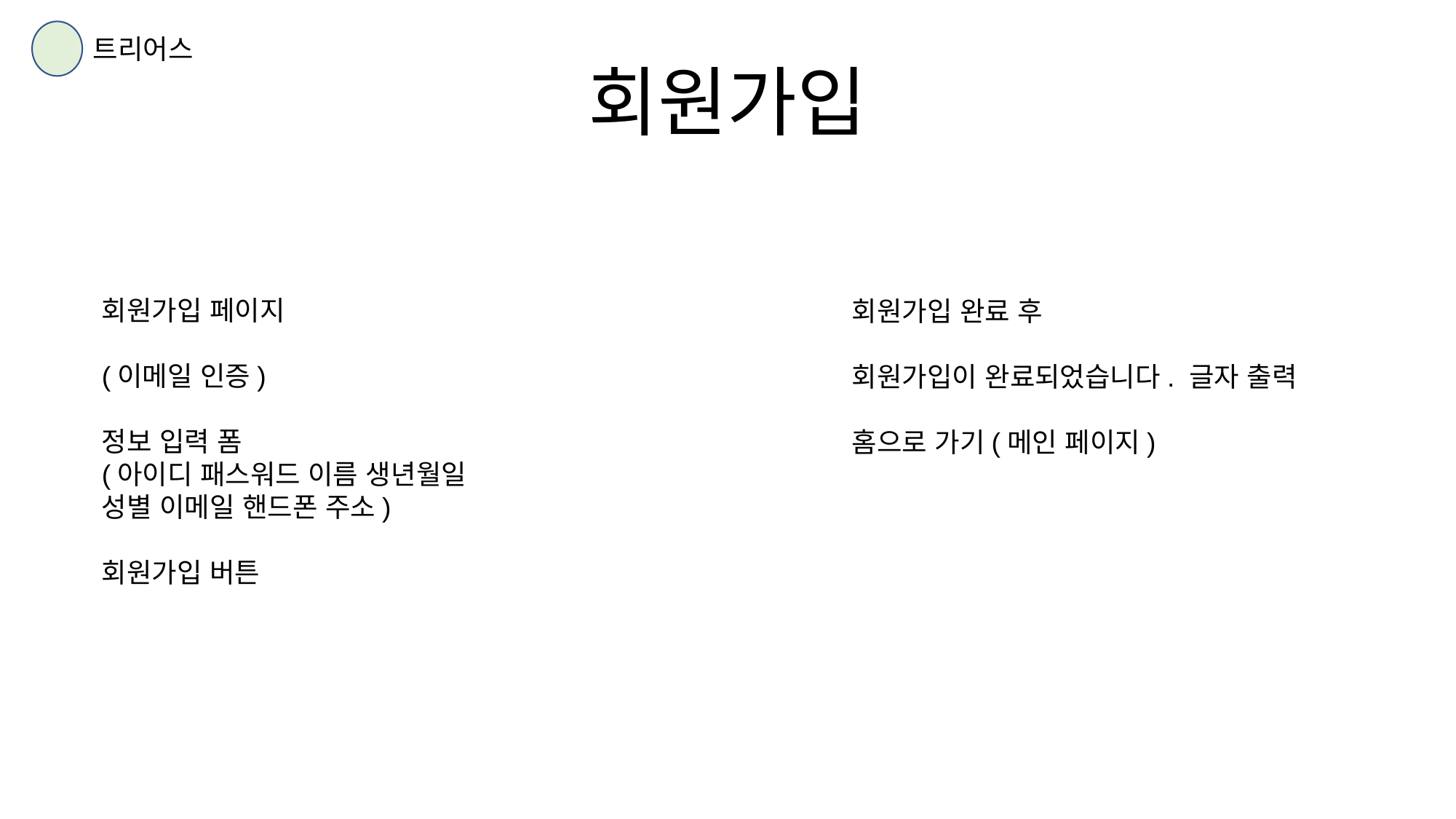

트리어스
회원가입
회원가입 페이지

(이메일 인증)

정보 입력 폼
(아이디 패스워드 이름 생년월일
성별 이메일 핸드폰 주소)

회원가입 버튼
회원가입 완료 후

회원가입이 완료되었습니다. 글자 출력

홈으로 가기(메인 페이지)